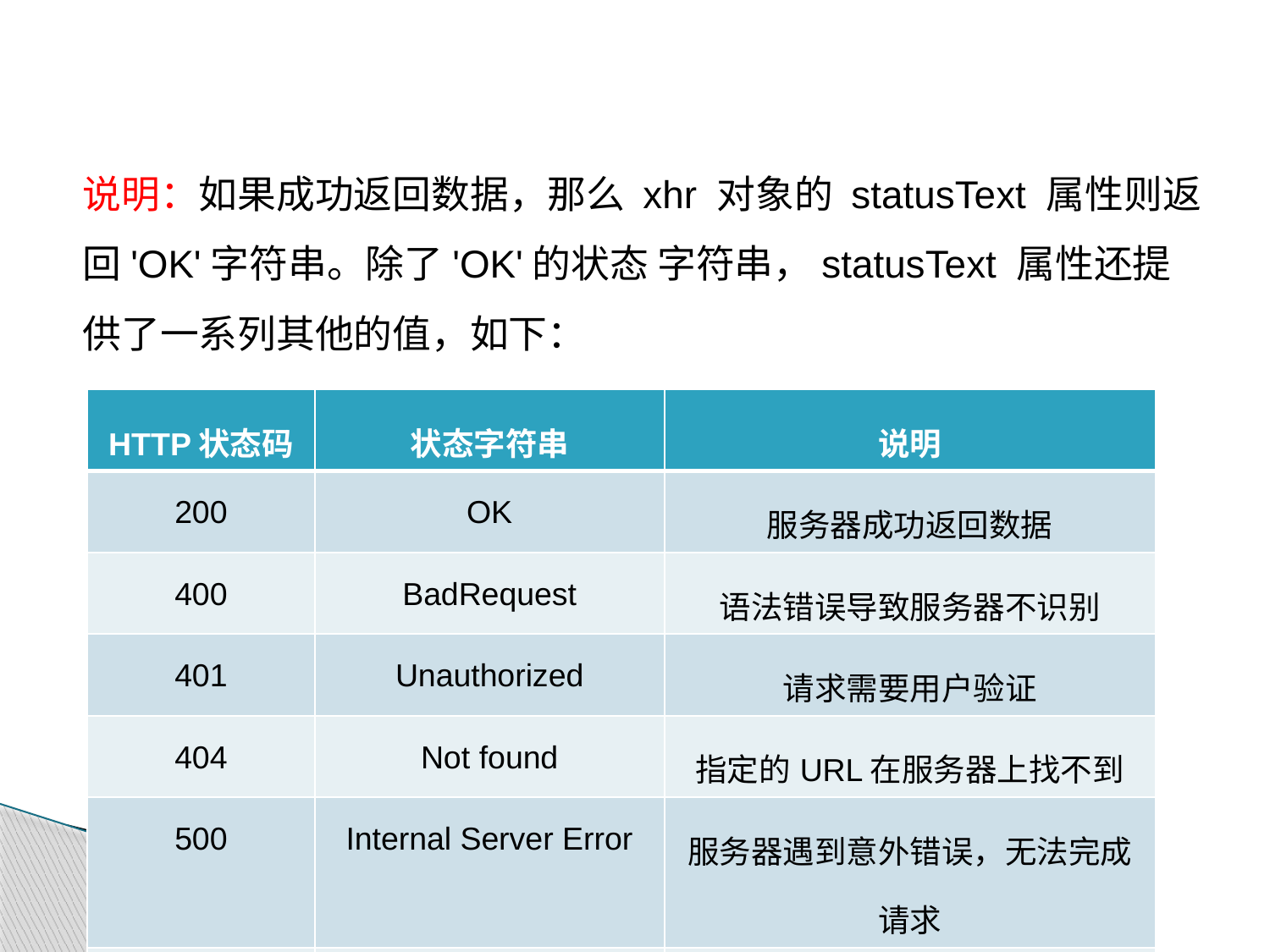

说明：如果成功返回数据，那么 xhr 对象的 statusText 属性则返回'OK'字符串。除了'OK'的状态 字符串，statusText 属性还提供了一系列其他的值，如下：
| HTTP状态码 | 状态字符串 | 说明 |
| --- | --- | --- |
| 200 | OK | 服务器成功返回数据 |
| 400 | BadRequest | 语法错误导致服务器不识别 |
| 401 | Unauthorized | 请求需要用户验证 |
| 404 | Not found | 指定的URL在服务器上找不到 |
| 500 | Internal Server Error | 服务器遇到意外错误，无法完成请求 |
| 503 | ServiceUnavailabic | 由于服务器过载或维护导致无法完成请求 |